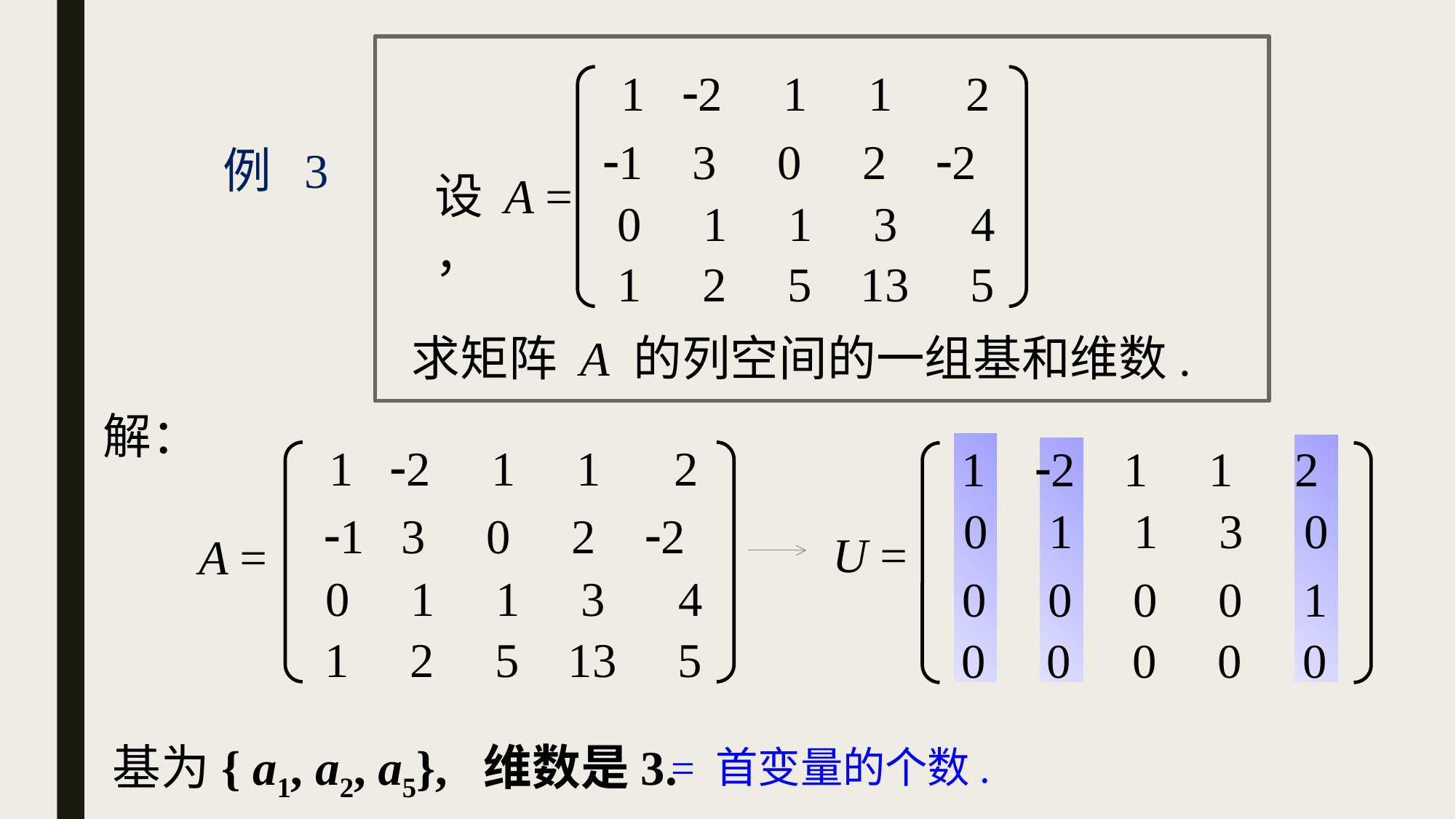

1   −2     1     1      2

−1    3     0     2    −2
例  3
设 A =                                             ，
 0     1     1     3      4
 1     2     5    13     5
求矩阵 A 的列空间的一组基和维数.
解：
  1   −2     1     1      2
  1    −2    1     1     2

 0     1     1     3     0
−1   3     0     2    −2
U =
A =

 0     1     1     3      4
 0     0     0     0     1
 1     2     5    13     5
 0     0     0     0     0
基为{ a1, a2, a5},  维数是3.
= 首变量的个数.